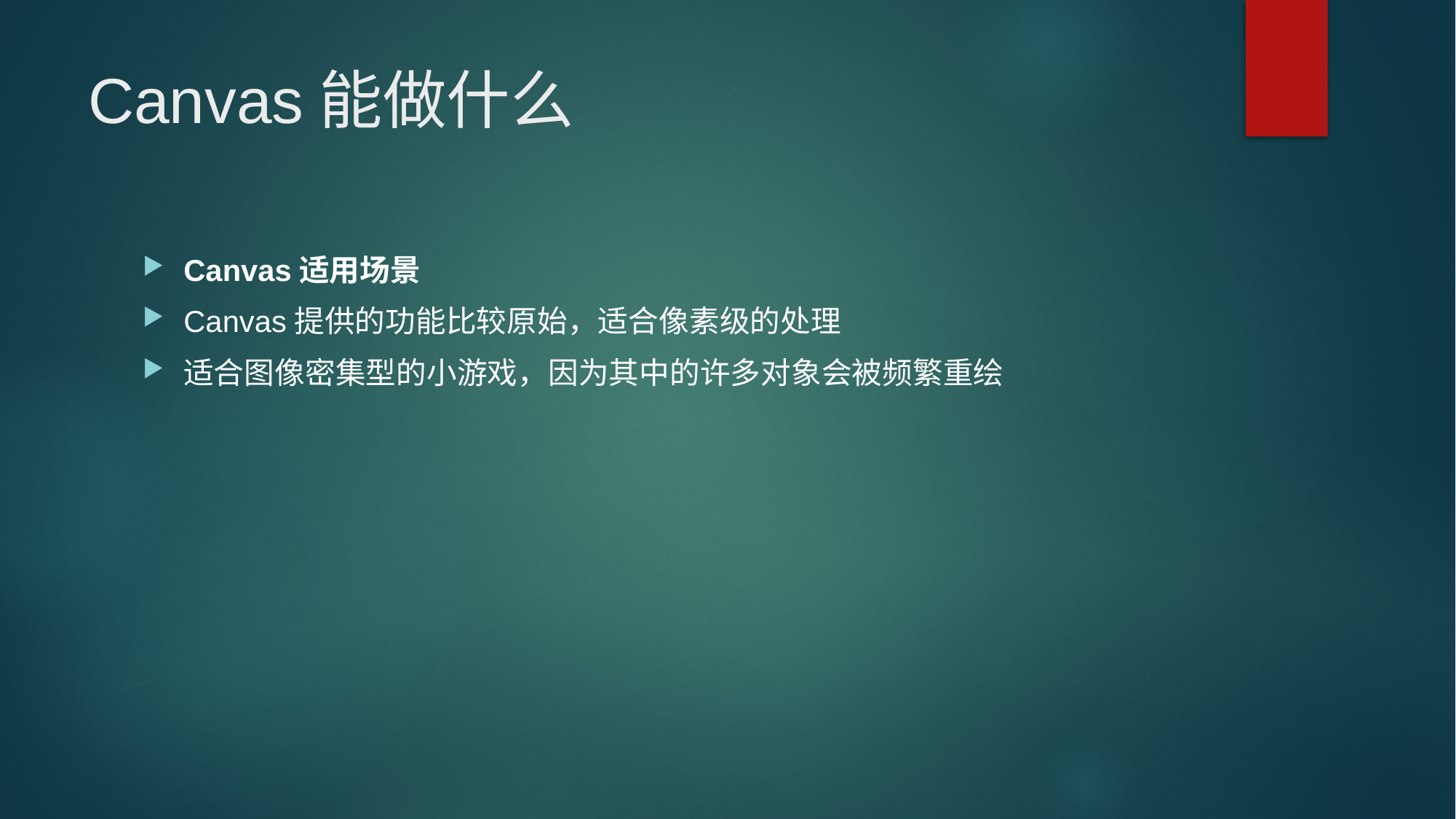

# Canvas能做什么
Canvas适用场景
Canvas提供的功能比较原始，适合像素级的处理
适合图像密集型的小游戏，因为其中的许多对象会被频繁重绘